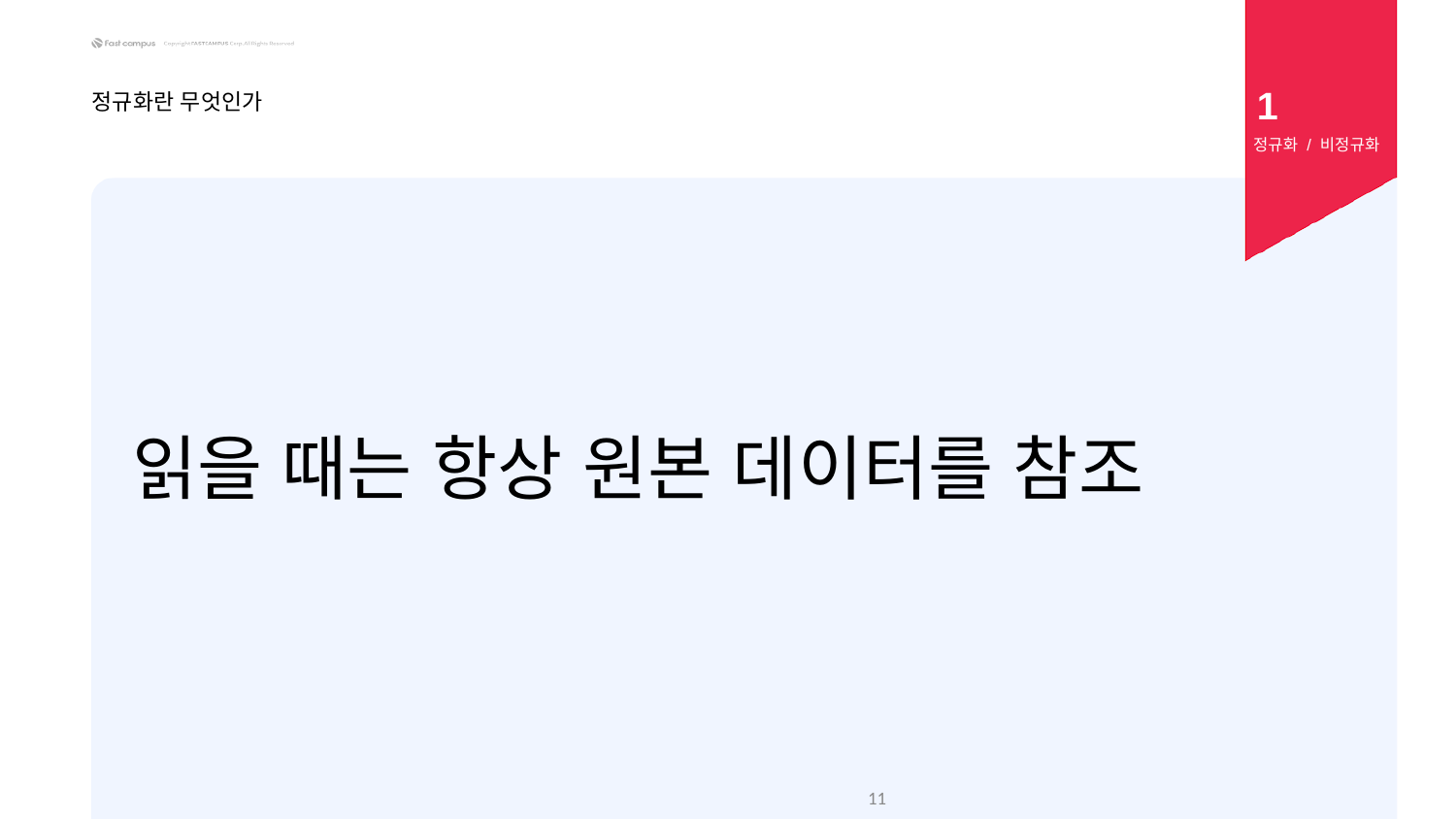

1
정규화란 무엇인가
 정규화 / 비정규화

읽을 때는 항상 원본 데이터를 참조
11